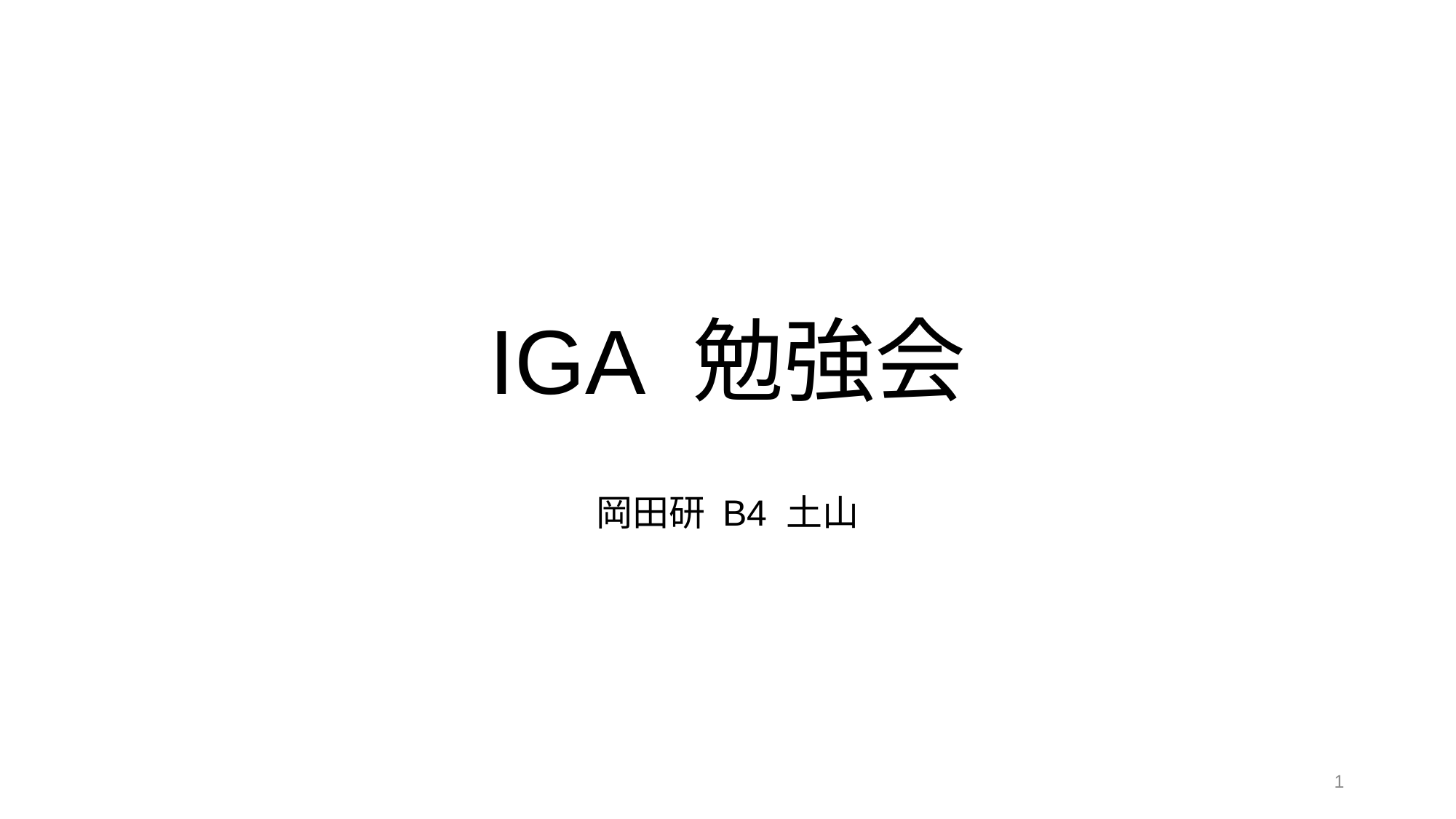

# IGA 勉強会

岡田研 B4 土山
1